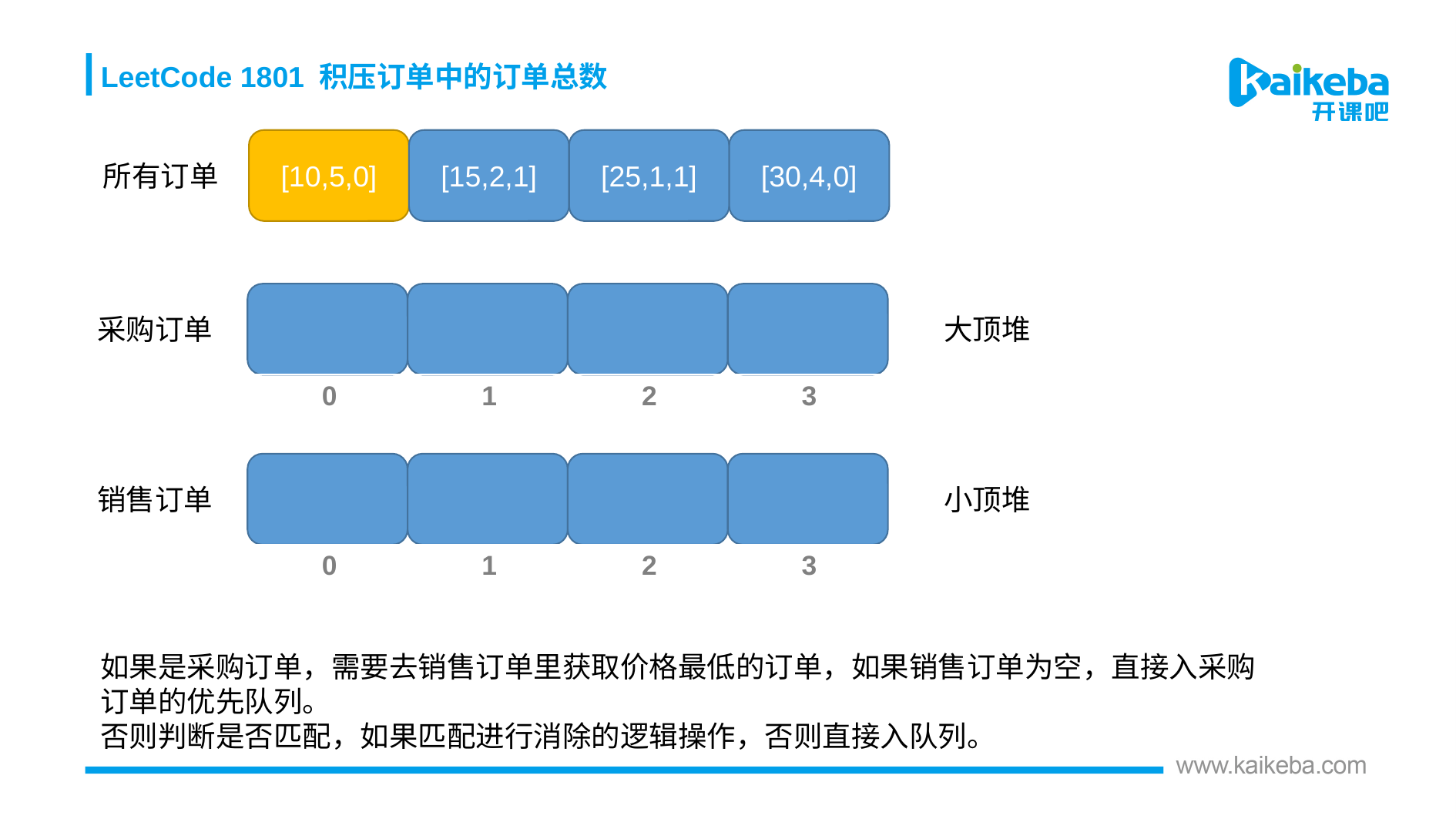

LeetCode 1801 积压订单中的订单总数
[10,5,0]
[15,2,1]
[25,1,1]
[30,4,0]
所有订单

采购订单
大顶堆
| 0 | 1 | 2 | 3 |
| --- | --- | --- | --- |

销售订单
小顶堆
| 0 | 1 | 2 | 3 |
| --- | --- | --- | --- |
如果是采购订单，需要去销售订单里获取价格最低的订单，如果销售订单为空，直接入采购订单的优先队列。
否则判断是否匹配，如果匹配进行消除的逻辑操作，否则直接入队列。